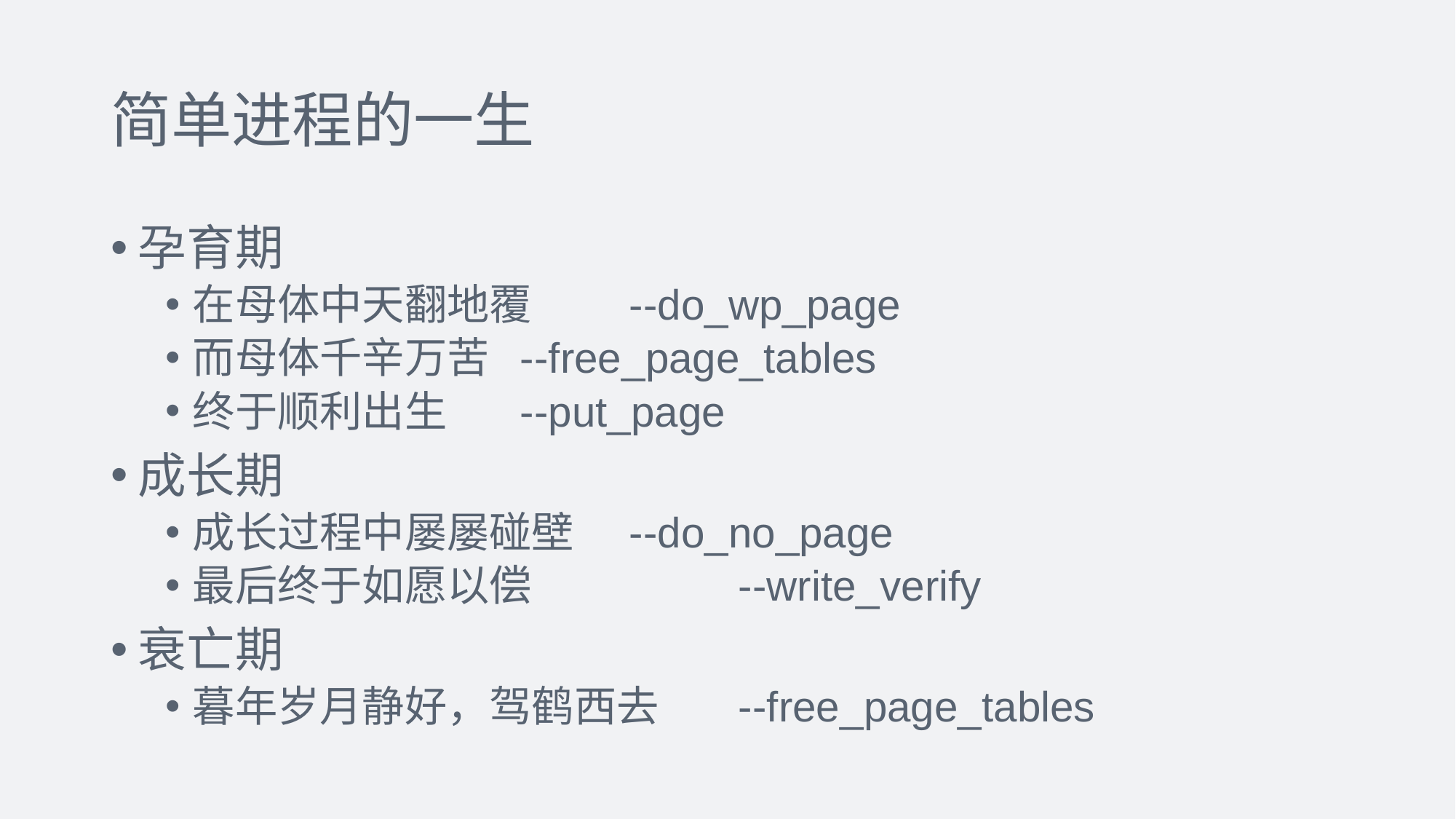

# 简单进程的一生
孕育期
在母体中天翻地覆	--do_wp_page
而母体千辛万苦	--free_page_tables
终于顺利出生	--put_page
成长期
成长过程中屡屡碰壁	--do_no_page
最后终于如愿以偿		--write_verify
衰亡期
暮年岁月静好，驾鹤西去	--free_page_tables